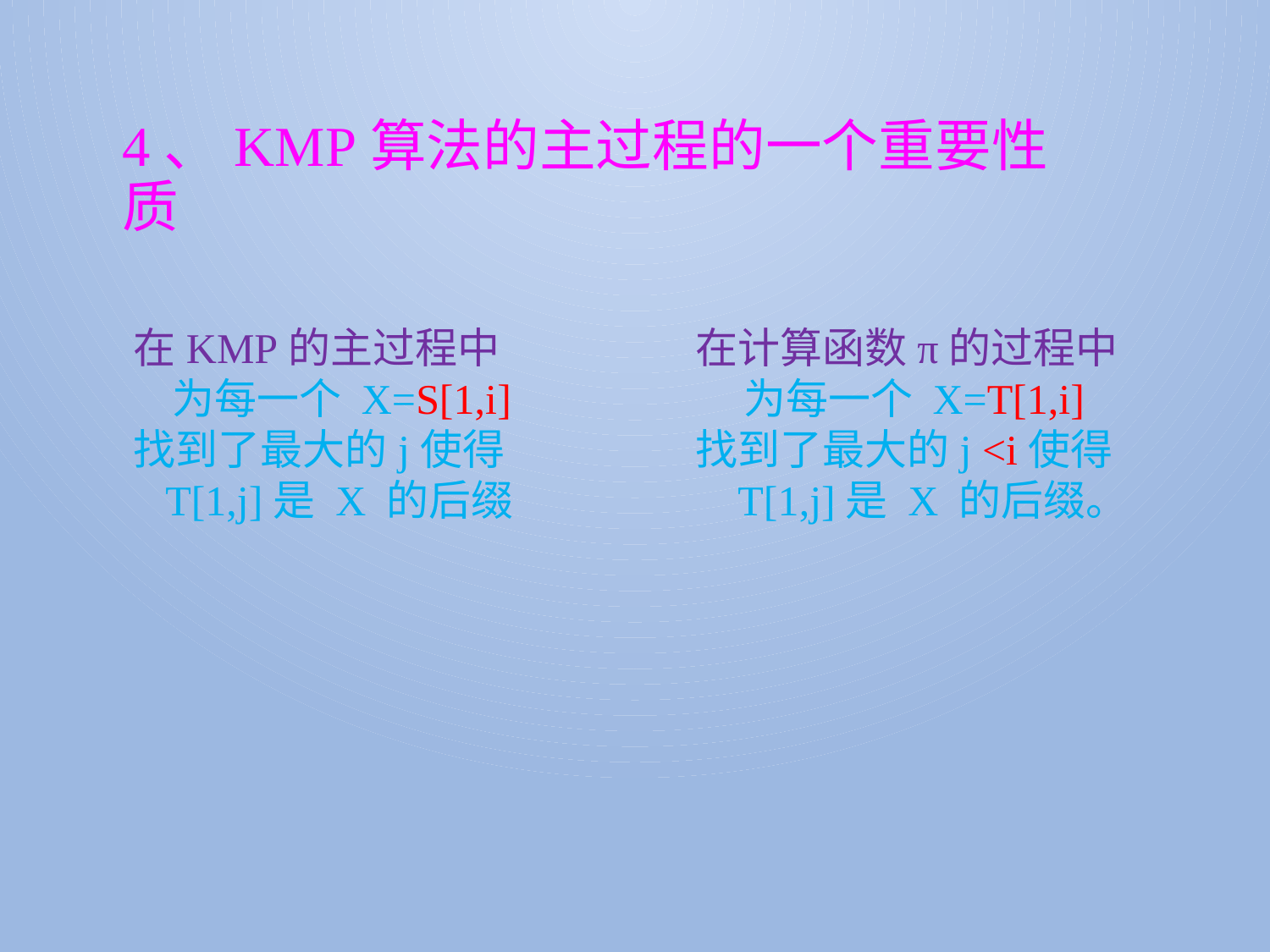

4、KMP算法的主过程的一个重要性质
在KMP的主过程中
   为每一个 X=S[1,i]
找到了最大的j使得
   T[1,j]是 X 的后缀
在计算函数π的过程中
    为每一个 X=T[1,i]
找到了最大的j <i使得
    T[1,j]是 X 的后缀。